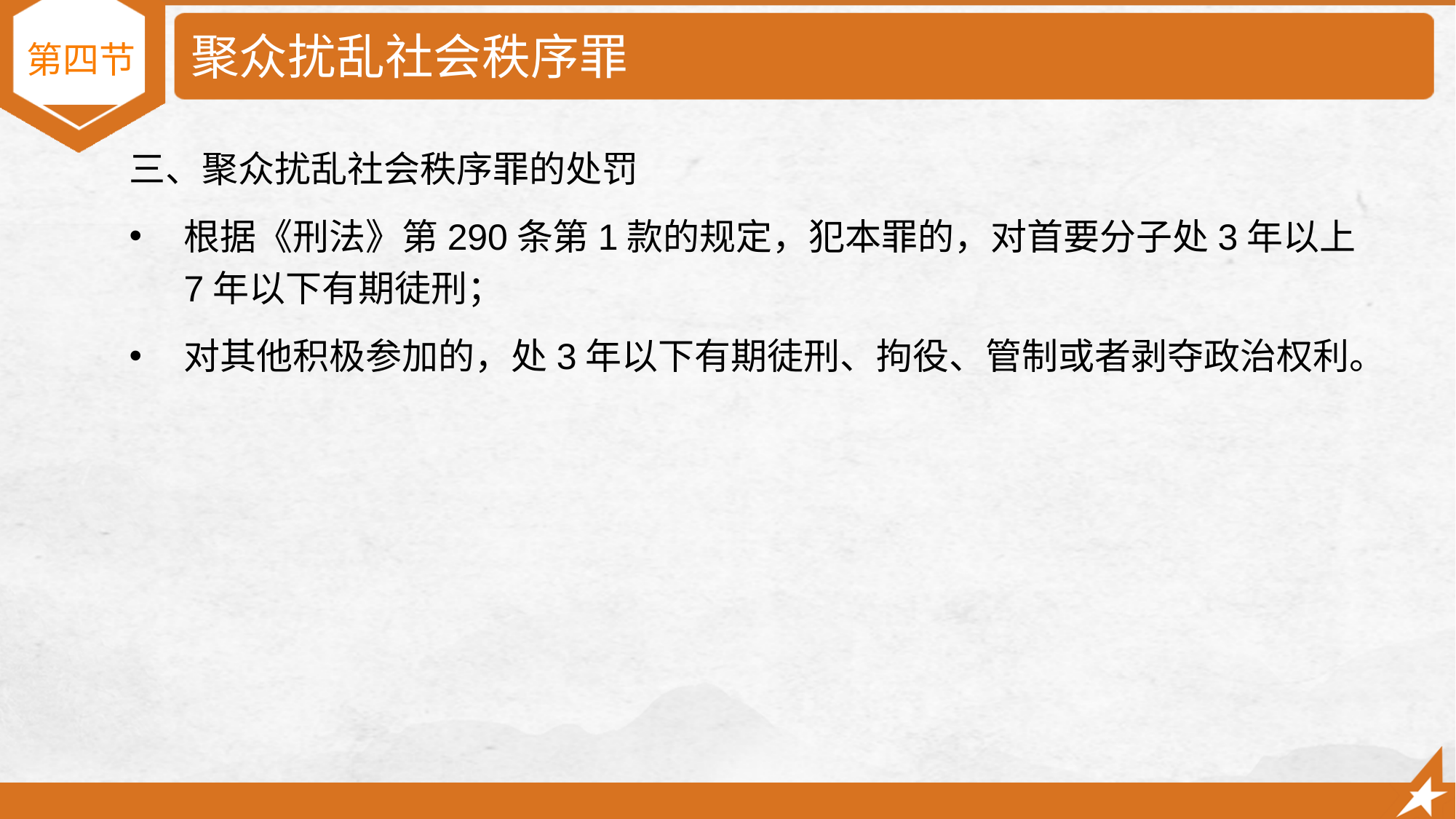

# 聚众扰乱社会秩序罪
第四节
三、聚众扰乱社会秩序罪的处罚
根据《刑法》第290条第1款的规定，犯本罪的，对首要分子处3年以上7年以下有期徒刑；
对其他积极参加的，处3年以下有期徒刑、拘役、管制或者剥夺政治权利。